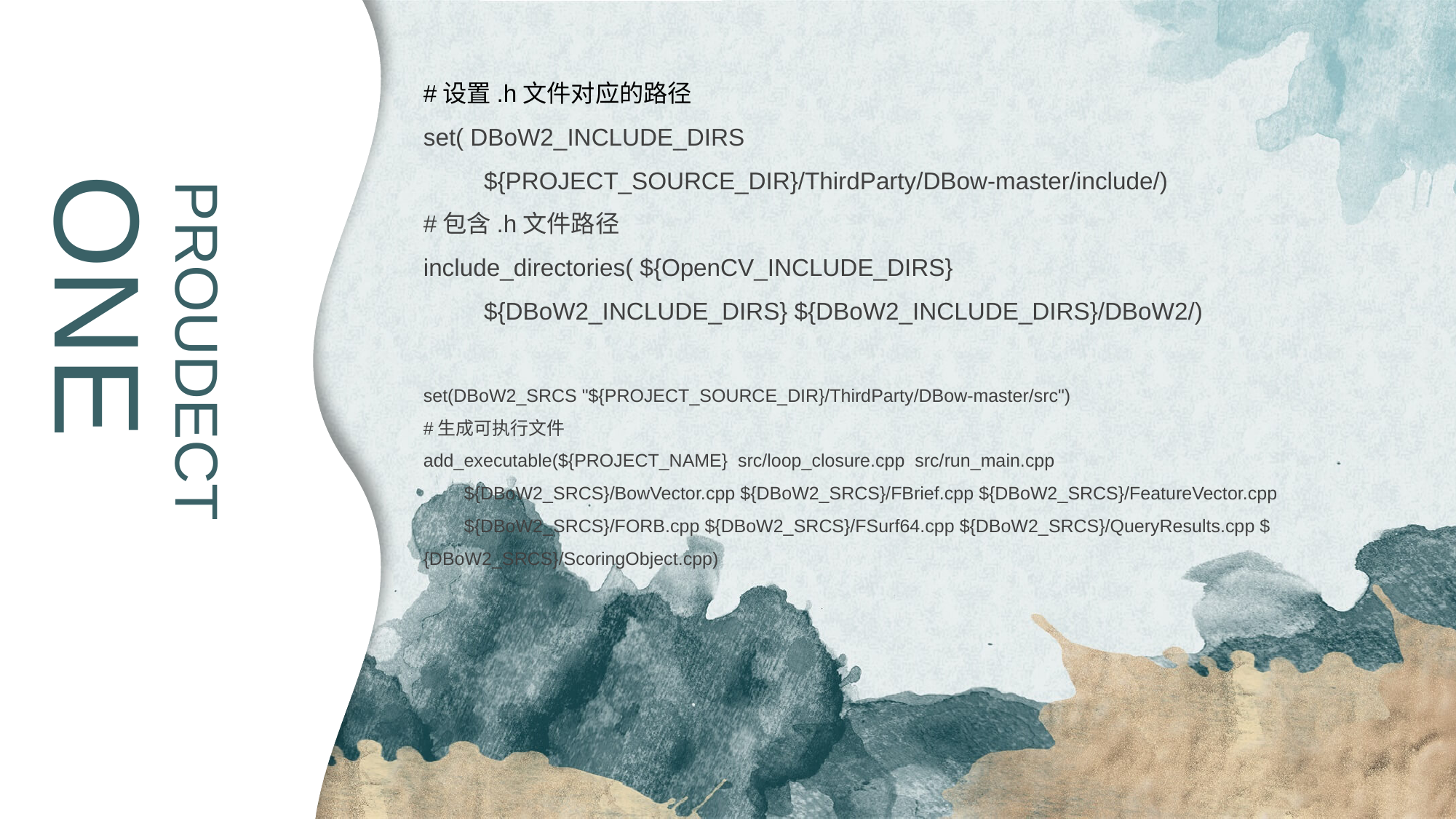

#设置.h文件对应的路径
set( DBoW2_INCLUDE_DIRS
         ${PROJECT_SOURCE_DIR}/ThirdParty/DBow-master/include/)
#包含.h文件路径
include_directories( ${OpenCV_INCLUDE_DIRS}
         ${DBoW2_INCLUDE_DIRS} ${DBoW2_INCLUDE_DIRS}/DBoW2/)

ONE
PROUDECT

set(DBoW2_SRCS "${PROJECT_SOURCE_DIR}/ThirdParty/DBow-master/src")
#生成可执行文件
add_executable(${PROJECT_NAME}  src/loop_closure.cpp  src/run_main.cpp
        ${DBoW2_SRCS}/BowVector.cpp ${DBoW2_SRCS}/FBrief.cpp ${DBoW2_SRCS}/FeatureVector.cpp
        ${DBoW2_SRCS}/FORB.cpp ${DBoW2_SRCS}/FSurf64.cpp ${DBoW2_SRCS}/QueryResults.cpp ${DBoW2_SRCS}/ScoringObject.cpp)